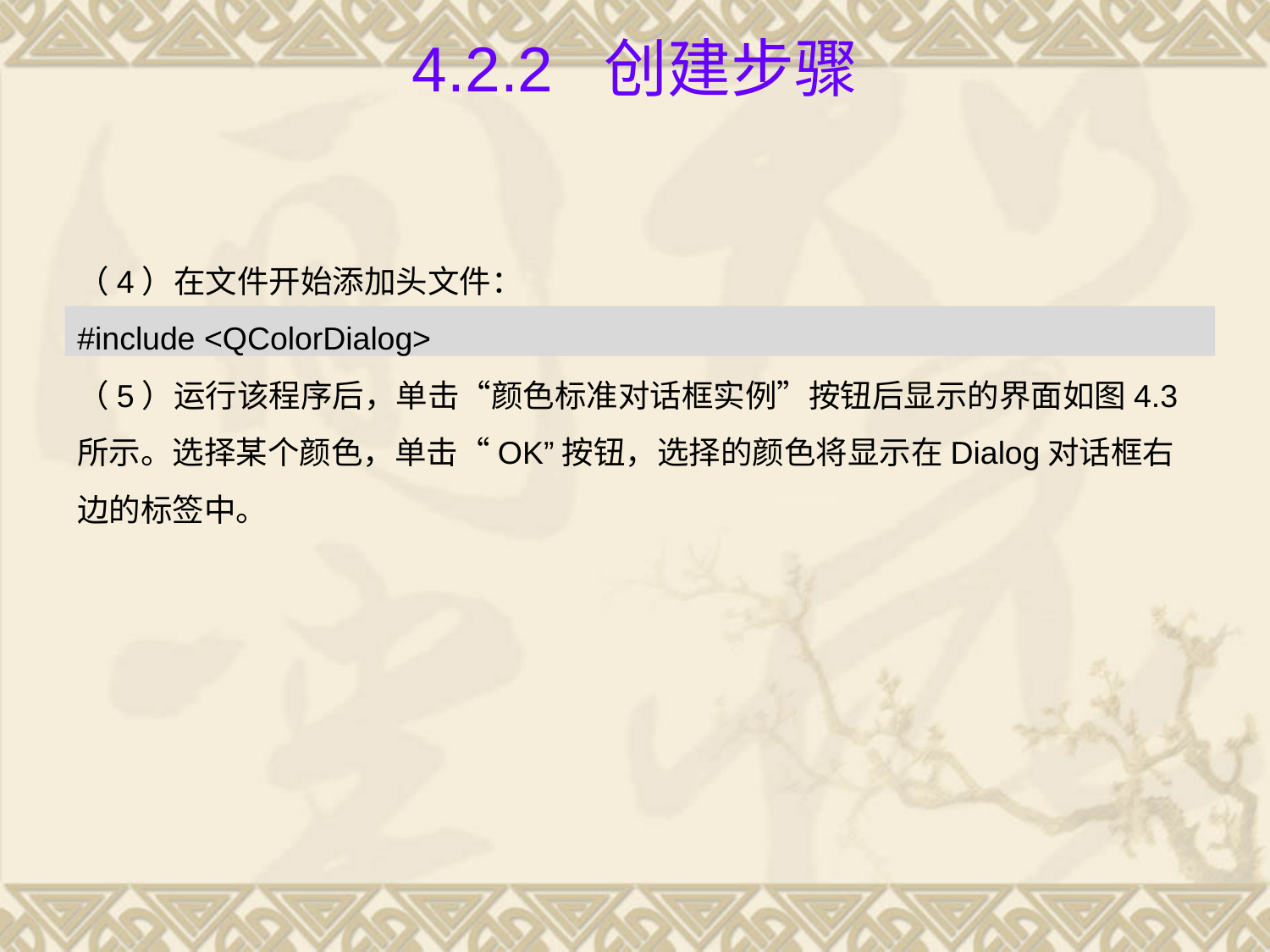

# 4.2.2  创建步骤
（4）在文件开始添加头文件：
#include <QColorDialog>
（5）运行该程序后，单击“颜色标准对话框实例”按钮后显示的界面如图4.3所示。选择某个颜色，单击“OK”按钮，选择的颜色将显示在Dialog对话框右边的标签中。